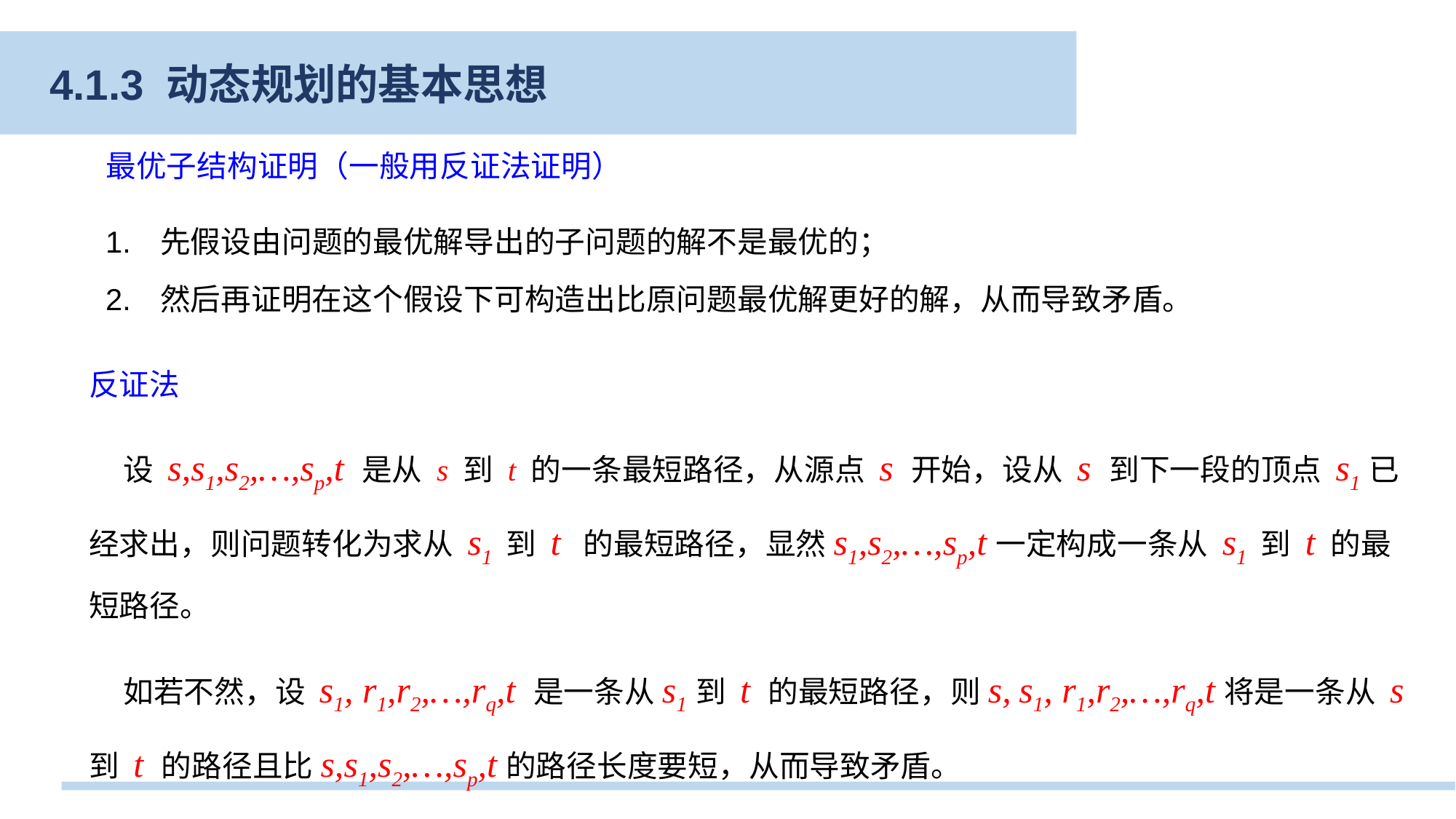

4.1.3 动态规划的基本思想
最优子结构证明（一般用反证法证明）
先假设由问题的最优解导出的子问题的解不是最优的；
然后再证明在这个假设下可构造出比原问题最优解更好的解，从而导致矛盾。
反证法
    设 s,s1,s2,…,sp,t 是从 s 到 t 的一条最短路径，从源点 s 开始，设从 s 到下一段的顶点 s1已经求出，则问题转化为求从 s1 到 t  的最短路径，显然s1,s2,…,sp,t一定构成一条从 s1 到 t 的最短路径。
    如若不然，设 s1, r1,r2,…,rq,t 是一条从s1到 t 的最短路径，则s, s1, r1,r2,…,rq,t将是一条从 s 到 t 的路径且比s,s1,s2,…,sp,t的路径长度要短，从而导致矛盾。
    所以，多段图的最短路径问题满足最优性原理。